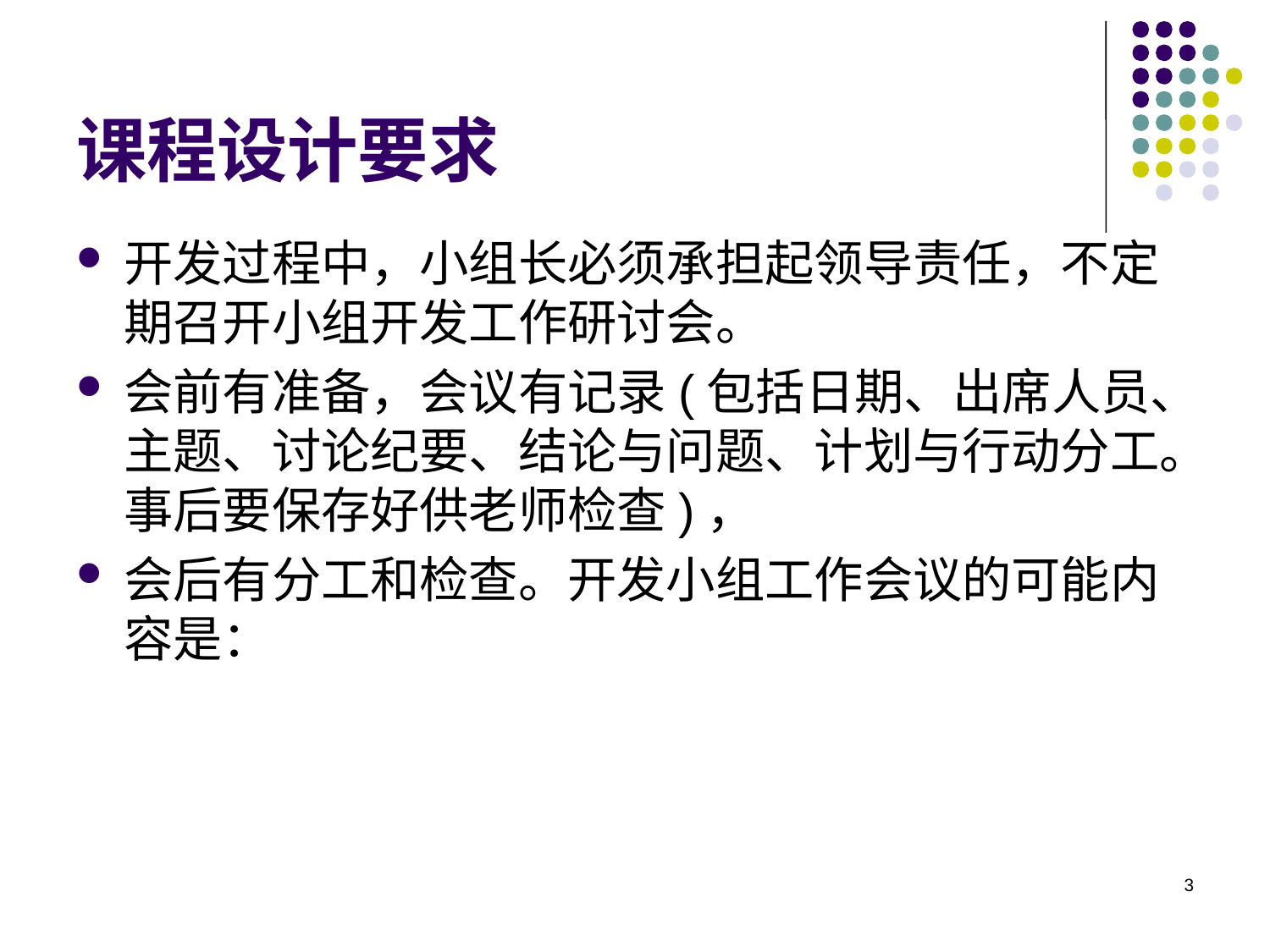

# 课程设计要求
开发过程中，小组长必须承担起领导责任，不定期召开小组开发工作研讨会。
会前有准备，会议有记录(包括日期、出席人员、主题、讨论纪要、结论与问题、计划与行动分工。事后要保存好供老师检查)，
会后有分工和检查。开发小组工作会议的可能内容是：

3